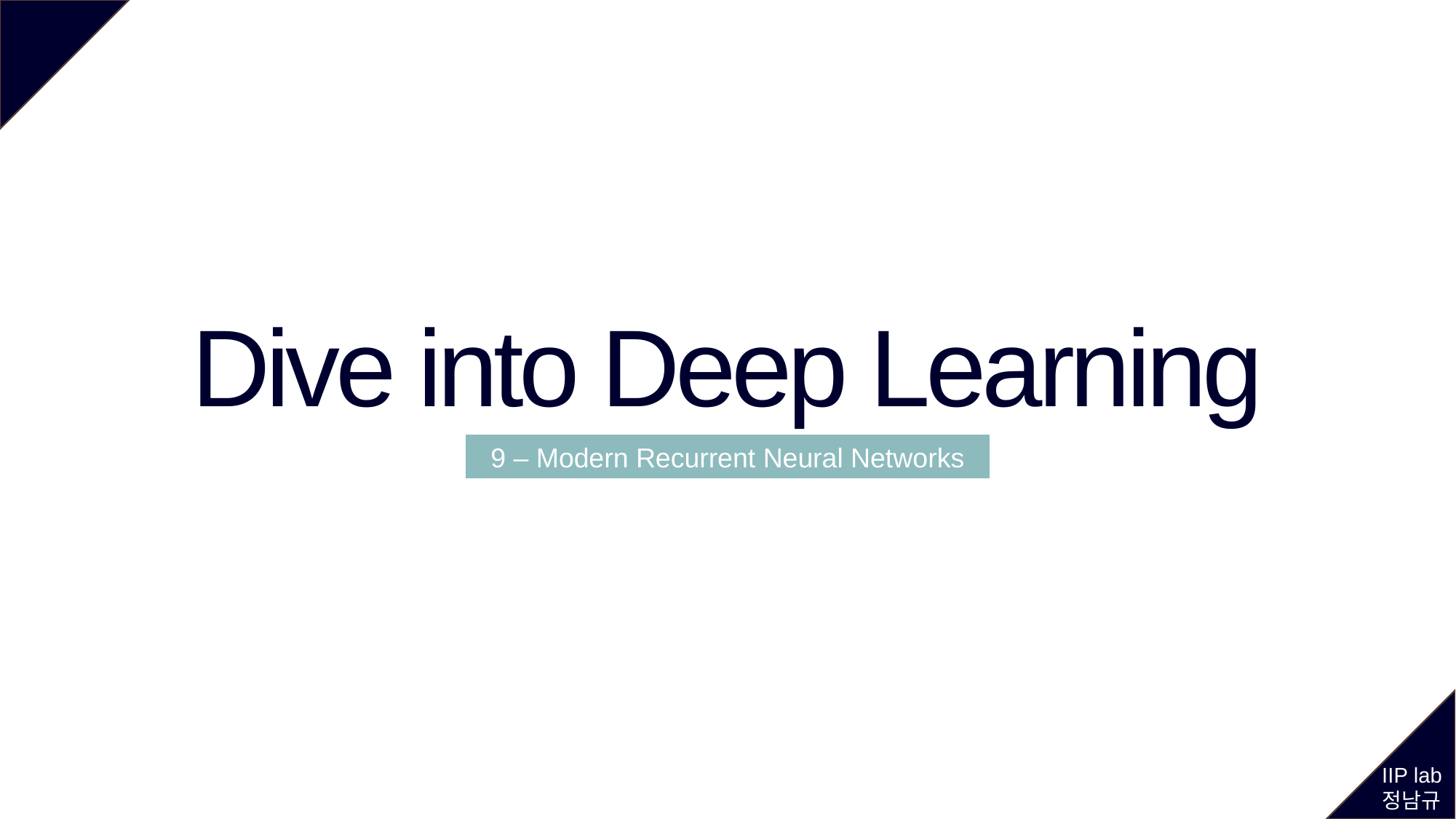

Dive into Deep Learning
9 – Modern Recurrent Neural Networks
IIP lab
정남규